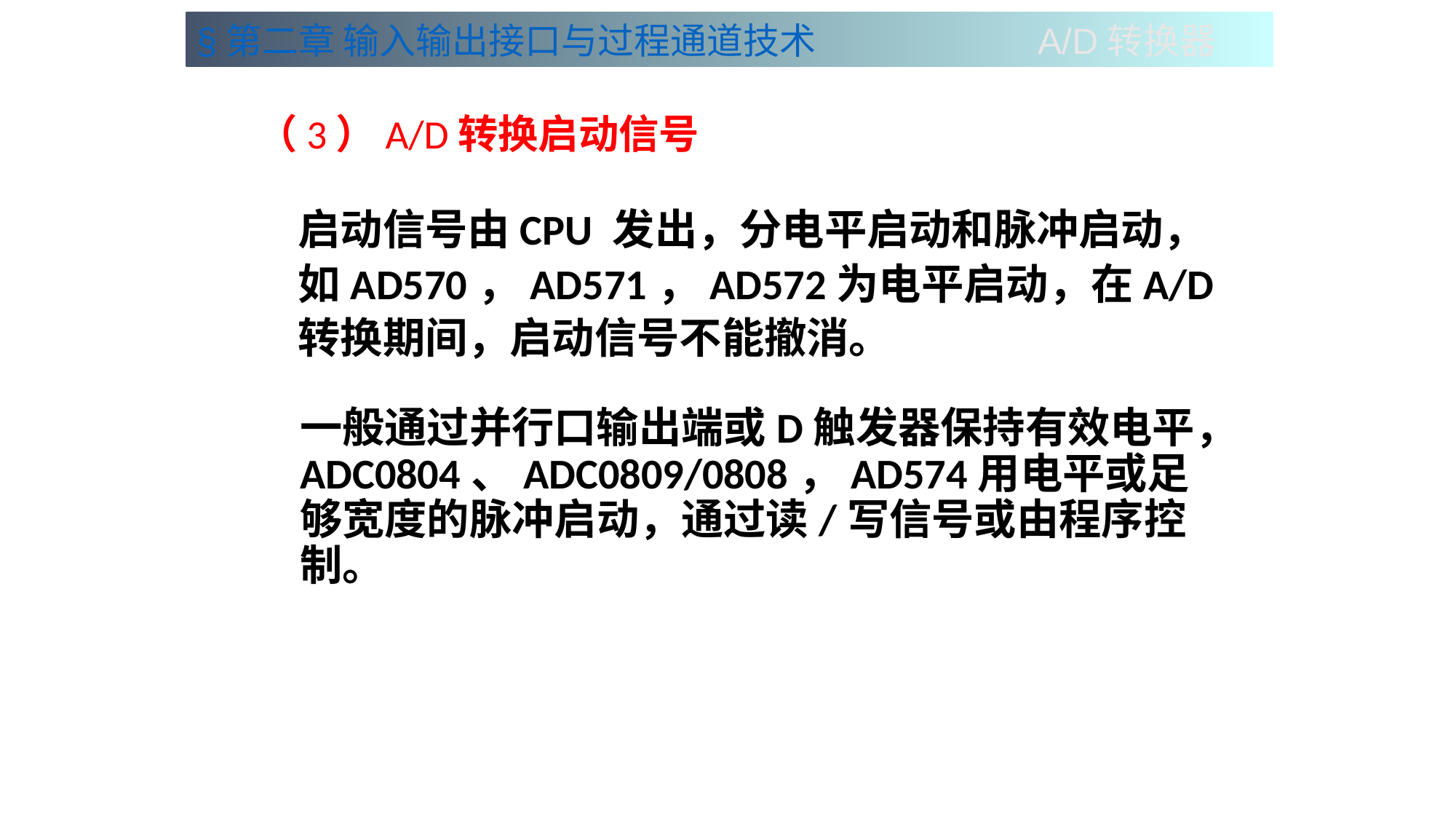

§第二章 输入输出接口与过程通道技术                          A/D转换器
# （3）A/D转换启动信号
启动信号由CPU 发出，分电平启动和脉冲启动，
如AD570，AD571，AD572为电平启动，在A/D
转换期间，启动信号不能撤消。
一般通过并行口输出端或D触发器保持有效电平，ADC0804、ADC0809/0808，AD574用电平或足够宽度的脉冲启动，通过读/写信号或由程序控制。